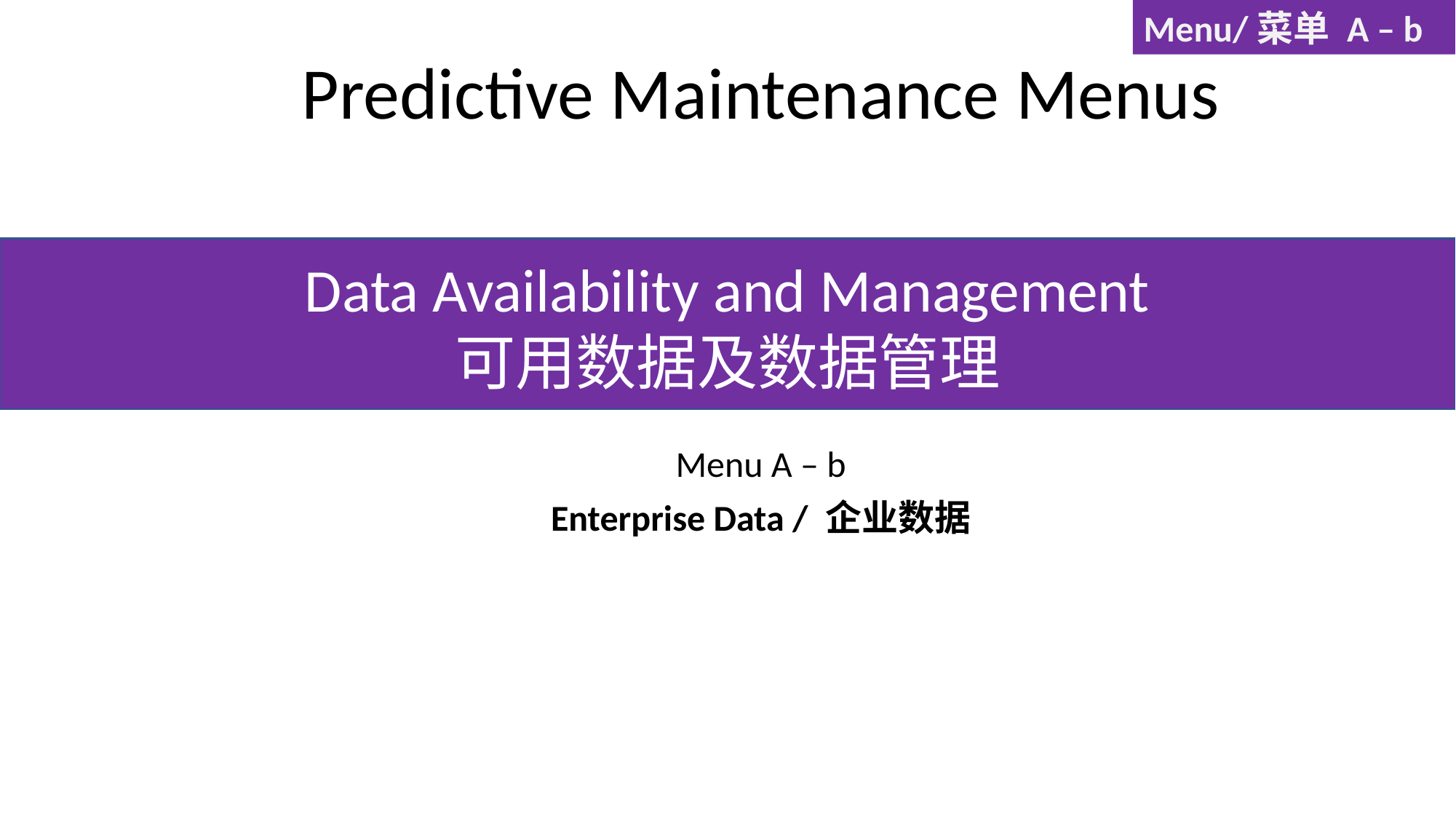

Menu/菜单 A – b
# Predictive Maintenance Menus
Data Availability and Management
可用数据及数据管理
Menu A – b
Enterprise Data / 企业数据